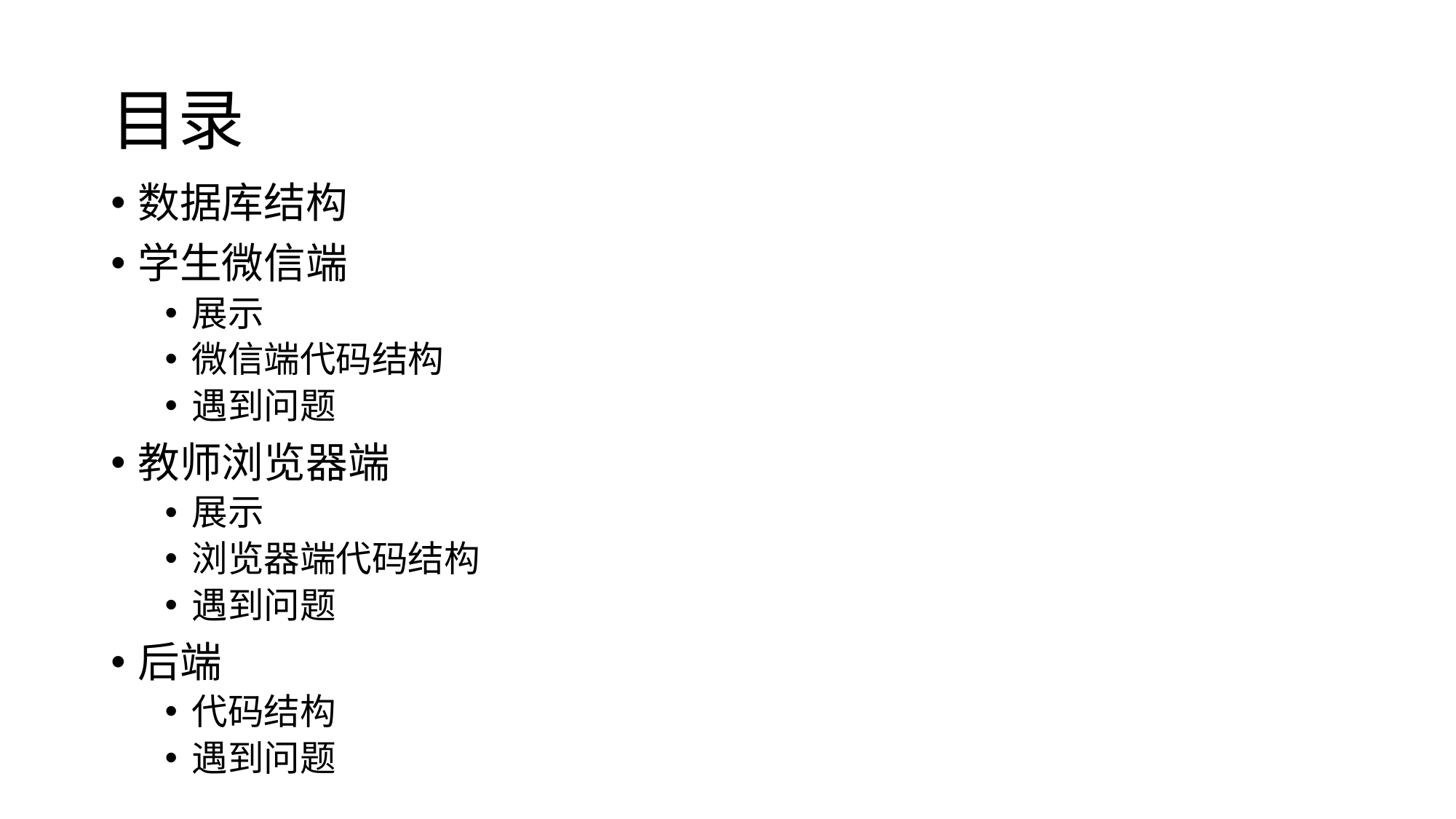

# 目录
数据库结构
学生微信端
展示
微信端代码结构
遇到问题
教师浏览器端
展示
浏览器端代码结构
遇到问题
后端
代码结构
遇到问题